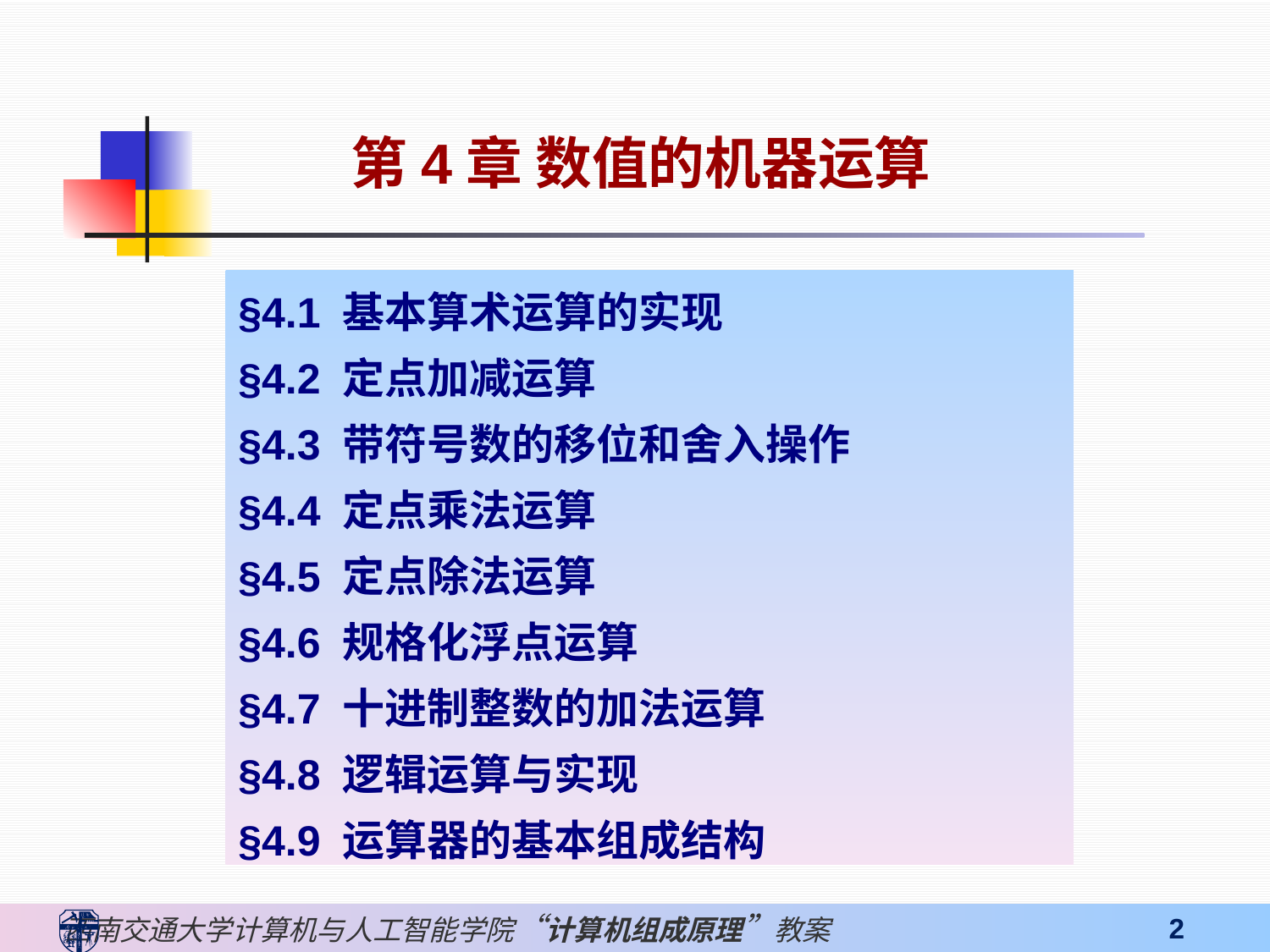

第4章 数值的机器运算
§4.1 基本算术运算的实现
§4.2 定点加减运算
§4.3 带符号数的移位和舍入操作
§4.4 定点乘法运算
§4.5 定点除法运算
§4.6 规格化浮点运算
§4.7 十进制整数的加法运算
§4.8 逻辑运算与实现
§4.9 运算器的基本组成结构